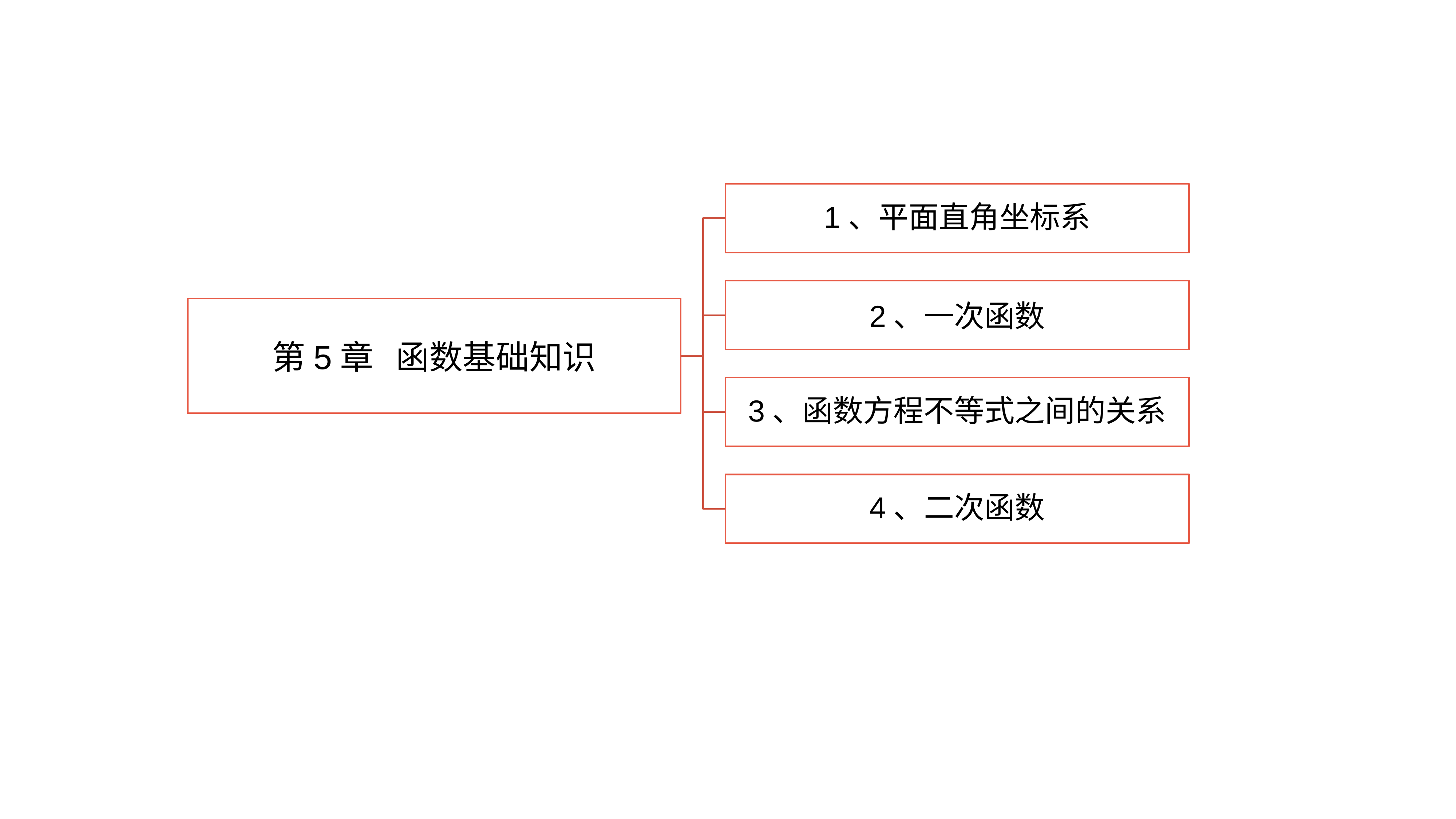

第5章   函数基础知识
1、平面直角坐标系
2、一次函数
3、函数方程不等式之间的关系
4、二次函数